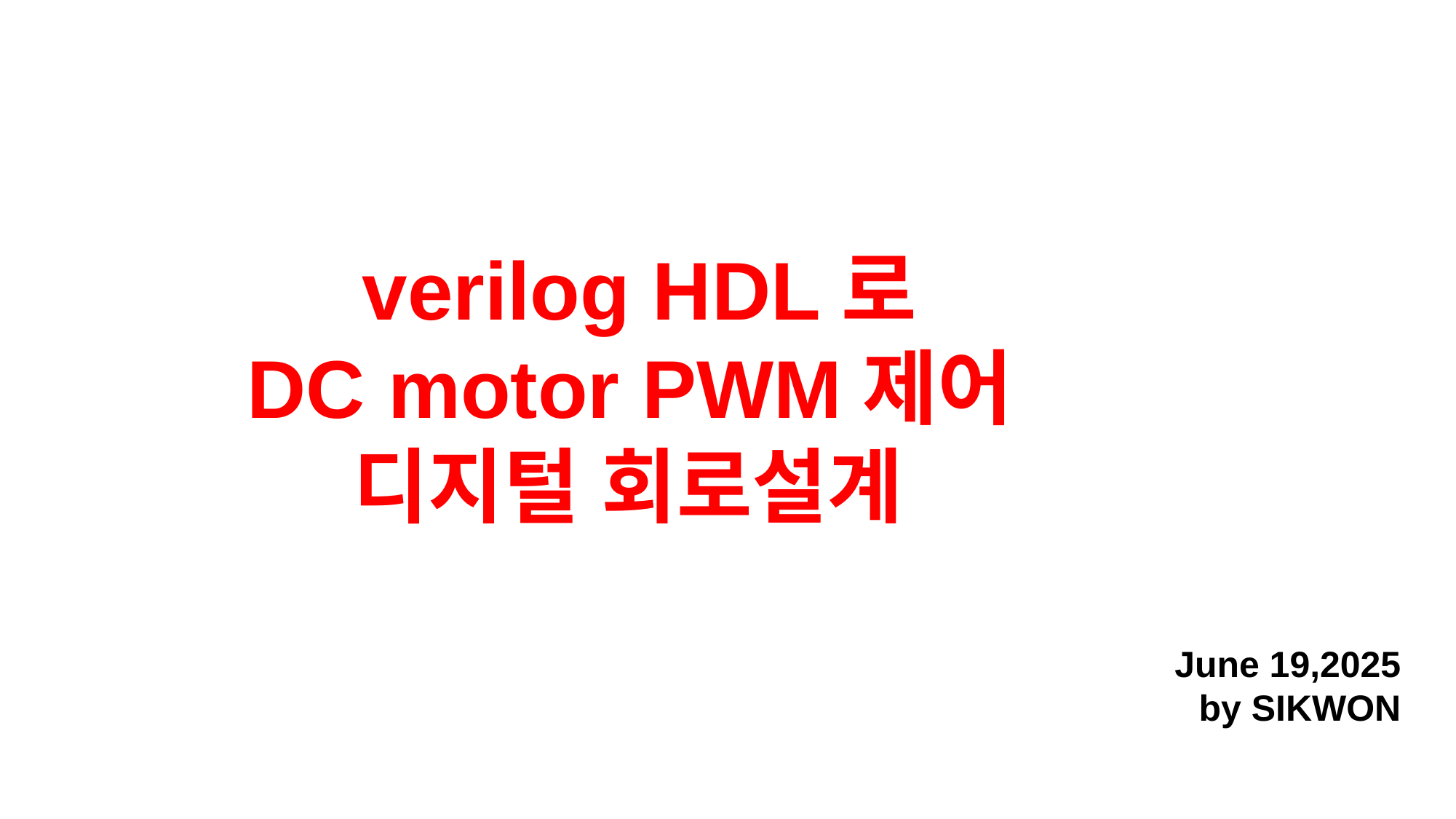

verilog HDL로
DC motor PWM제어
디지털 회로설계
June 19,2025
by SIKWON